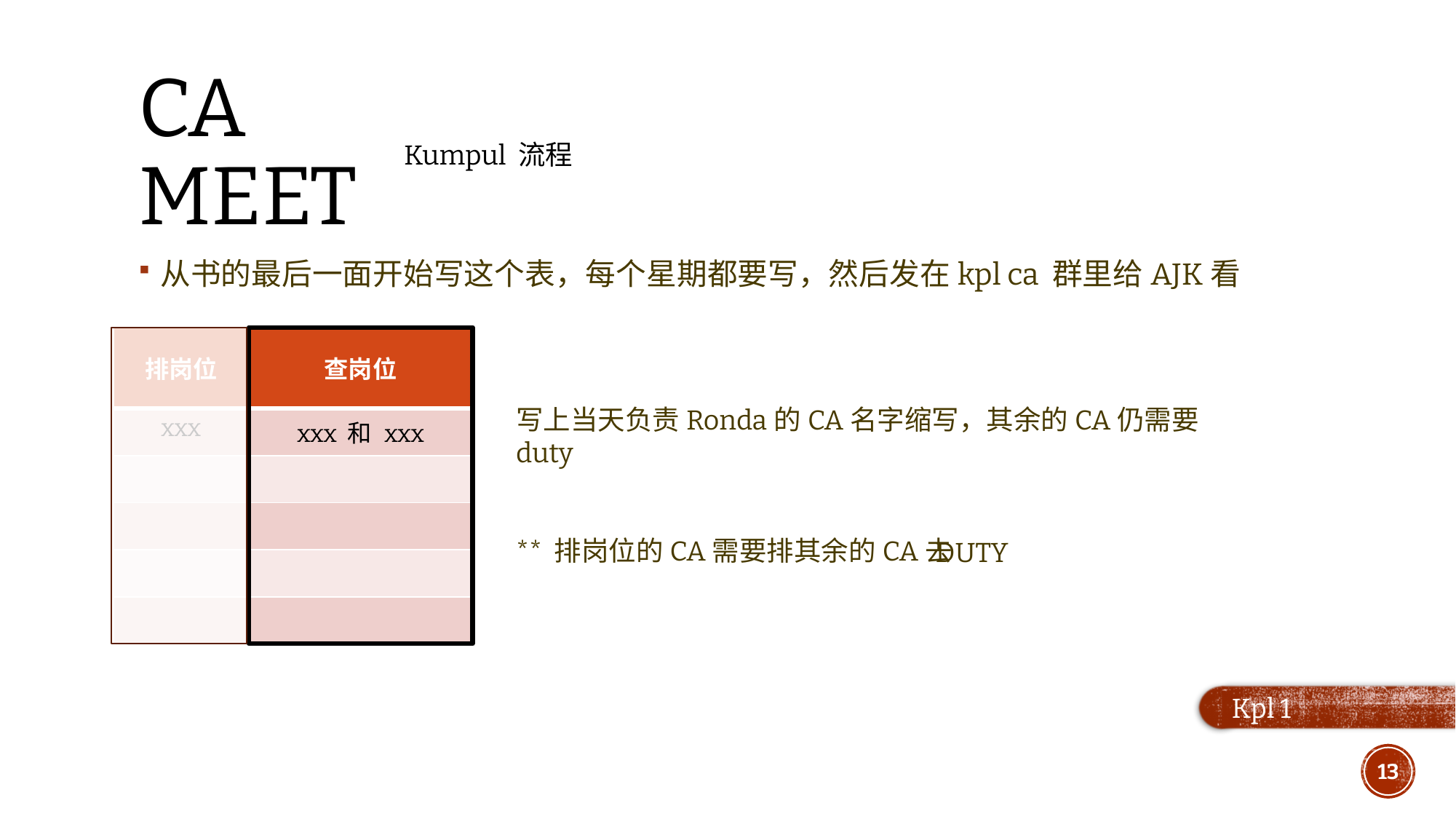

# Ca meet
Kumpul 流程
从书的最后一面开始写这个表，每个星期都要写，然后发在kpl ca 群里给AJK看

| 排岗位 | 查岗位 |
| --- | --- |
| xxx | xxx 和 xxx |
|  |  |
|  |  |
|  |  |
|  |  |

写上当天负责Ronda的CA名字缩写，其余的CA仍需要duty

** 排岗位的CA需要排其余的CA去
DUTY

Kpl 1
13